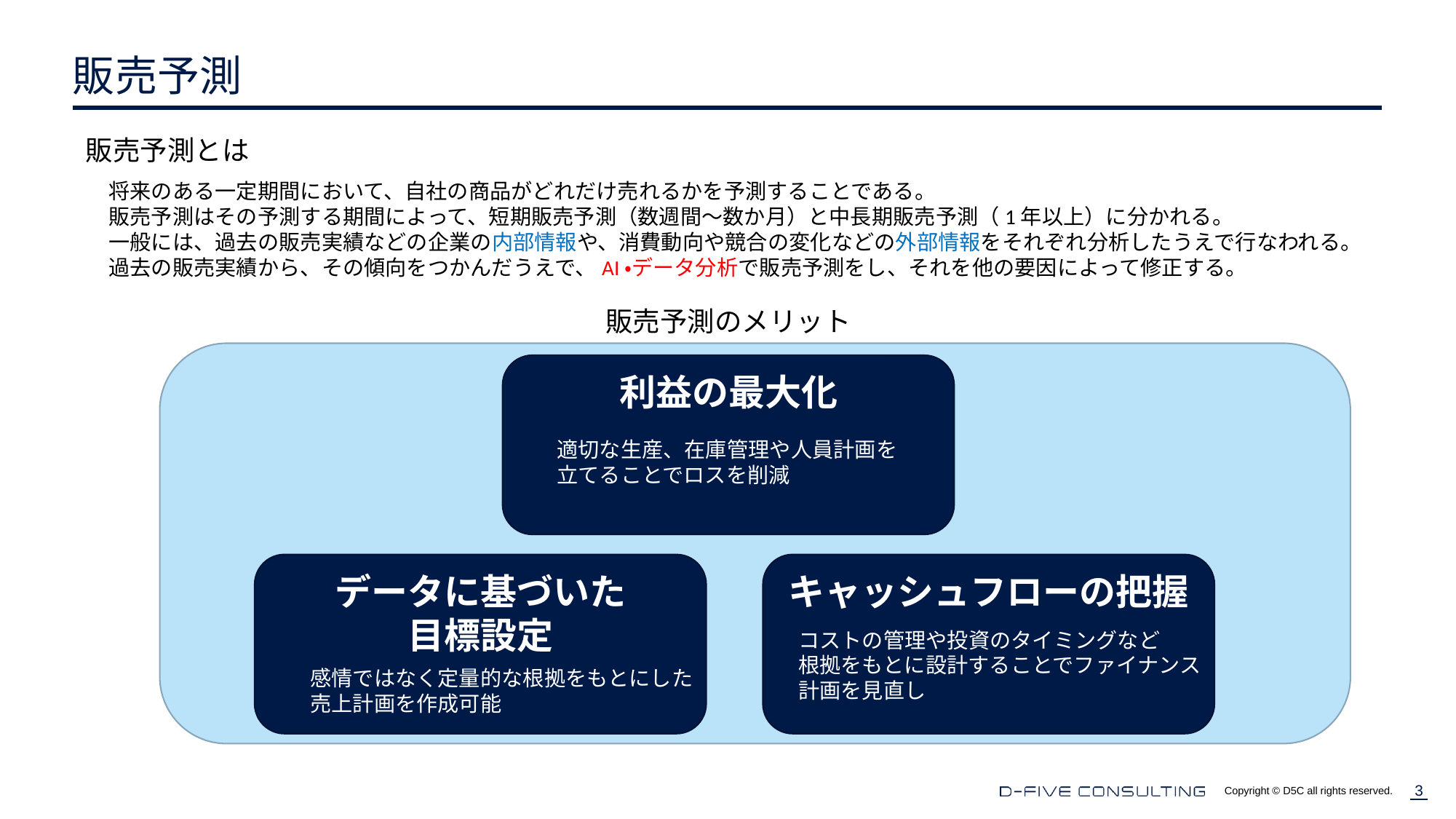

# 販売予測
販売予測とは
将来のある一定期間において、自社の商品がどれだけ売れるかを予測することである。
販売予測はその予測する期間によって、短期販売予測（数週間～数か月）と中長期販売予測（1年以上）に分かれる。
一般には、過去の販売実績などの企業の内部情報や、消費動向や競合の変化などの外部情報をそれぞれ分析したうえで行なわれる。
過去の販売実績から、その傾向をつかんだうえで、AI・データ分析で販売予測をし、それを他の要因によって修正する。
販売予測のメリット

利益の最大化
適切な生産、在庫管理や人員計画を
立てることでロスを削減
キャッシュフローの把握
データに基づいた
目標設定
コストの管理や投資のタイミングなど
根拠をもとに設計することでファイナンス
計画を見直し
感情ではなく定量的な根拠をもとにした
売上計画を作成可能